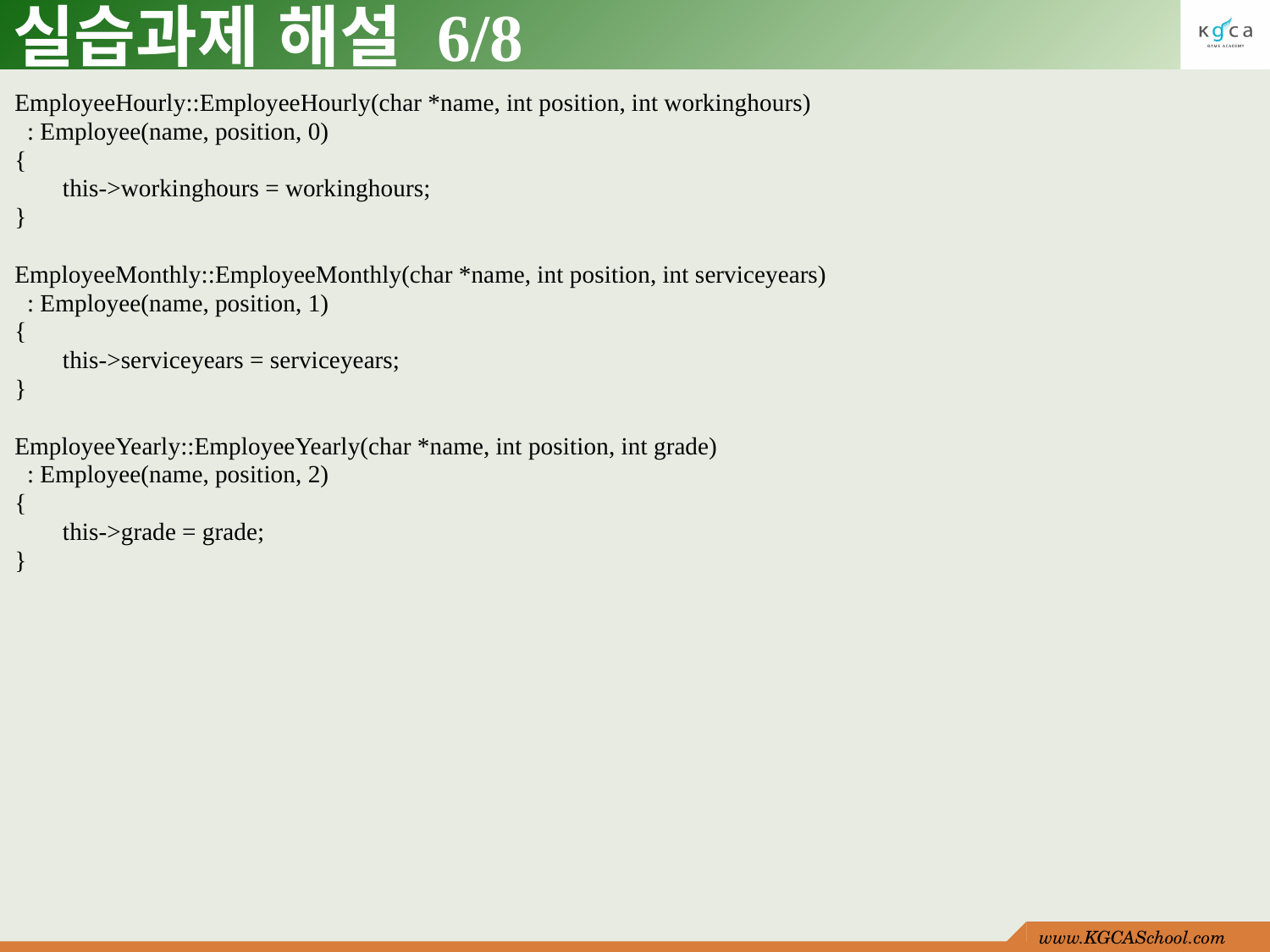

# 실습과제 해설 6/8
EmployeeHourly::EmployeeHourly(char *name, int position, int workinghours)
  : Employee(name, position, 0)
{
	this->workinghours = workinghours;
}

EmployeeMonthly::EmployeeMonthly(char *name, int position, int serviceyears)
  : Employee(name, position, 1)
{
	this->serviceyears = serviceyears;
}

EmployeeYearly::EmployeeYearly(char *name, int position, int grade)
  : Employee(name, position, 2)
{
	this->grade = grade;
}